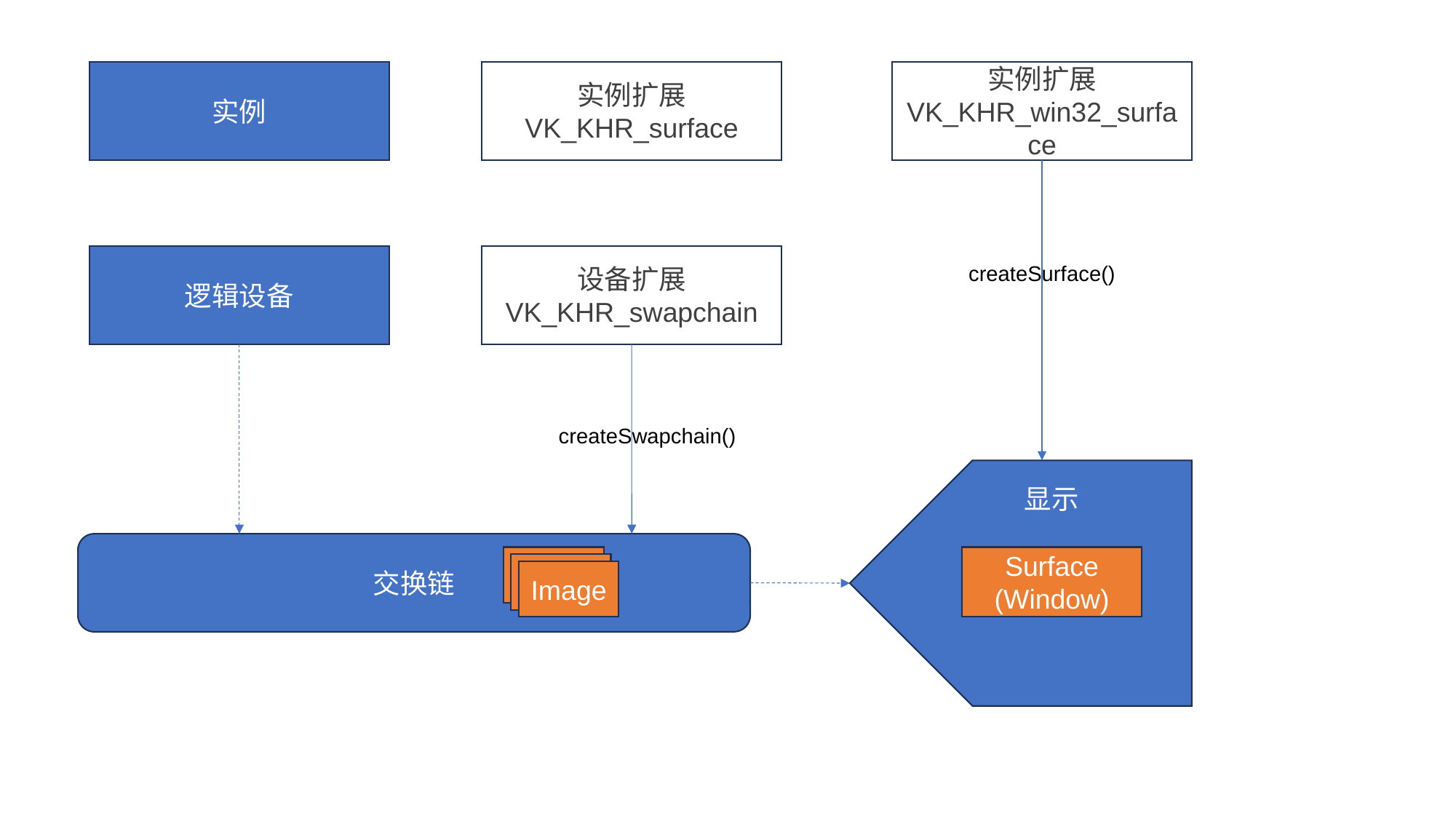

实例
实例扩展
VK_KHR_surface
实例扩展
VK_KHR_win32_surface
逻辑设备
设备扩展
VK_KHR_swapchain
createSurface()
createSwapchain()

显示
交换链
Image
Surface
(Window)
Image
Image